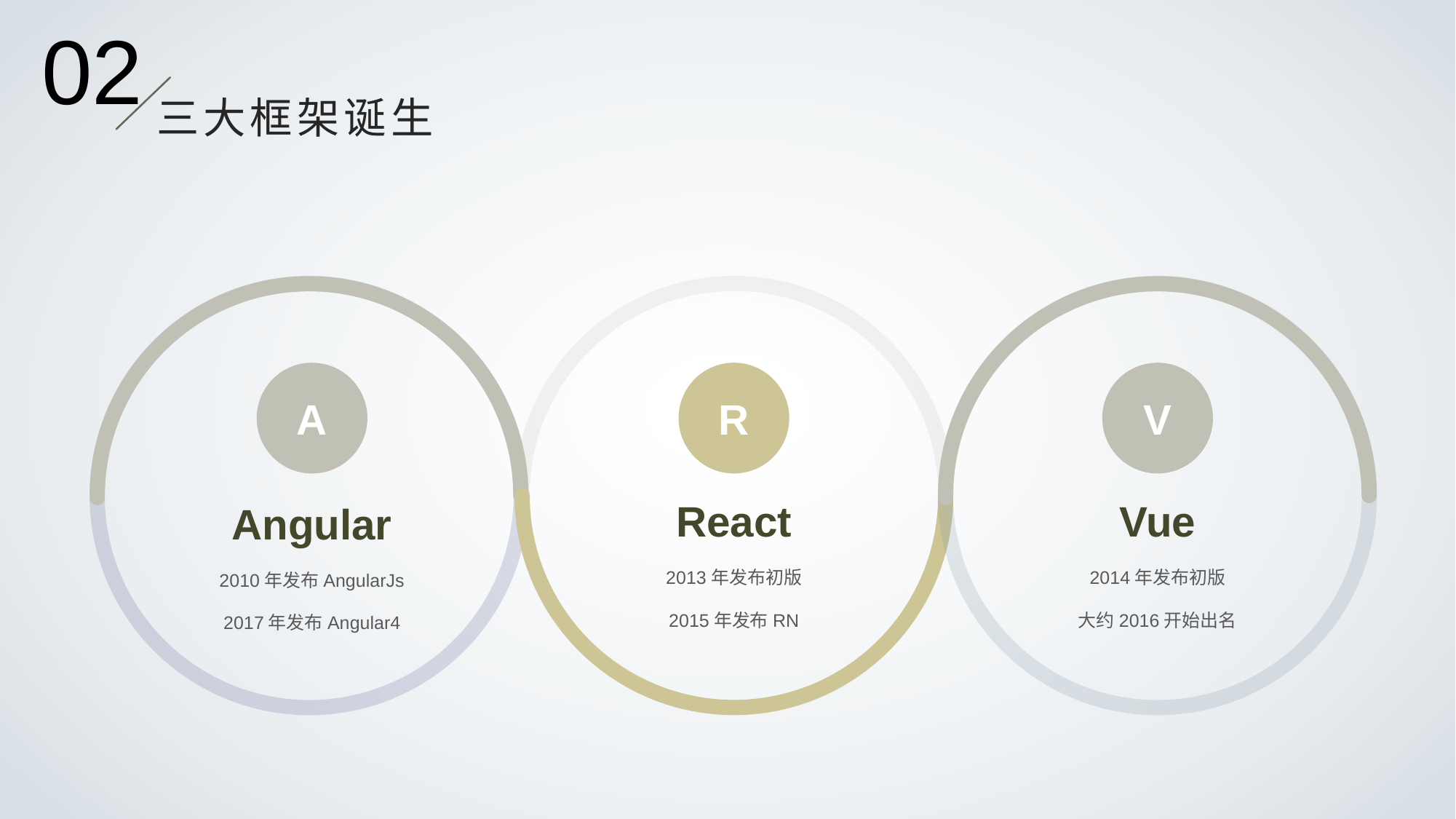

02
三大框架诞生

A
Angular
2010年发布AngularJs
2017年发布Angular4
R
React
2013年发布初版
2015年发布RN
V
Vue
2014年发布初版
大约2016开始出名